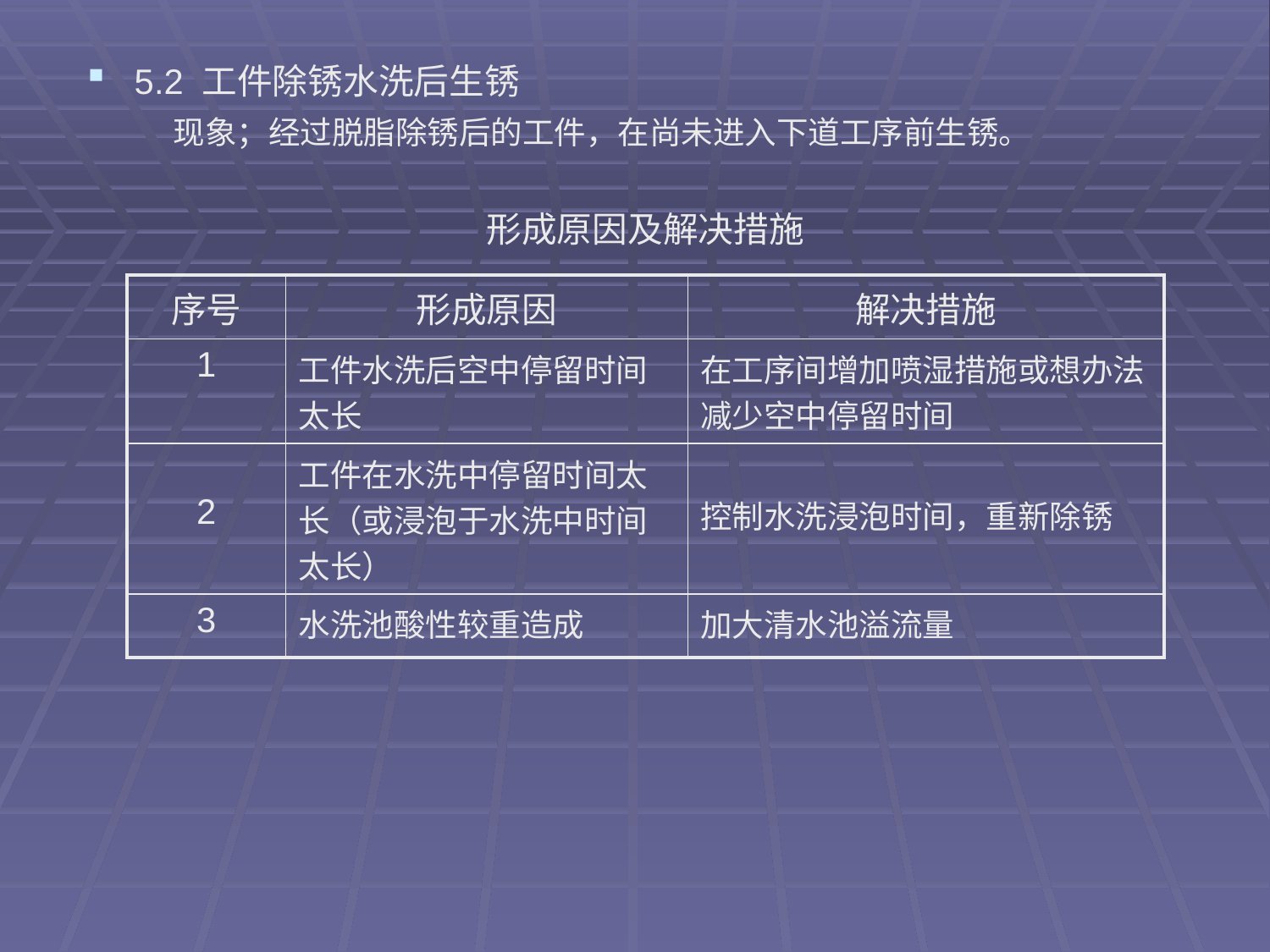

5.2 工件除锈水洗后生锈
          现象；经过脱脂除锈后的工件，在尚未进入下道工序前生锈。

形成原因及解决措施
| 序号 | 形成原因 | 解决措施 |
| --- | --- | --- |
| 1 | 工件水洗后空中停留时间太长 | 在工序间增加喷湿措施或想办法减少空中停留时间 |
| 2 | 工件在水洗中停留时间太长（或浸泡于水洗中时间太长） | 控制水洗浸泡时间，重新除锈 |
| 3 | 水洗池酸性较重造成 | 加大清水池溢流量 |